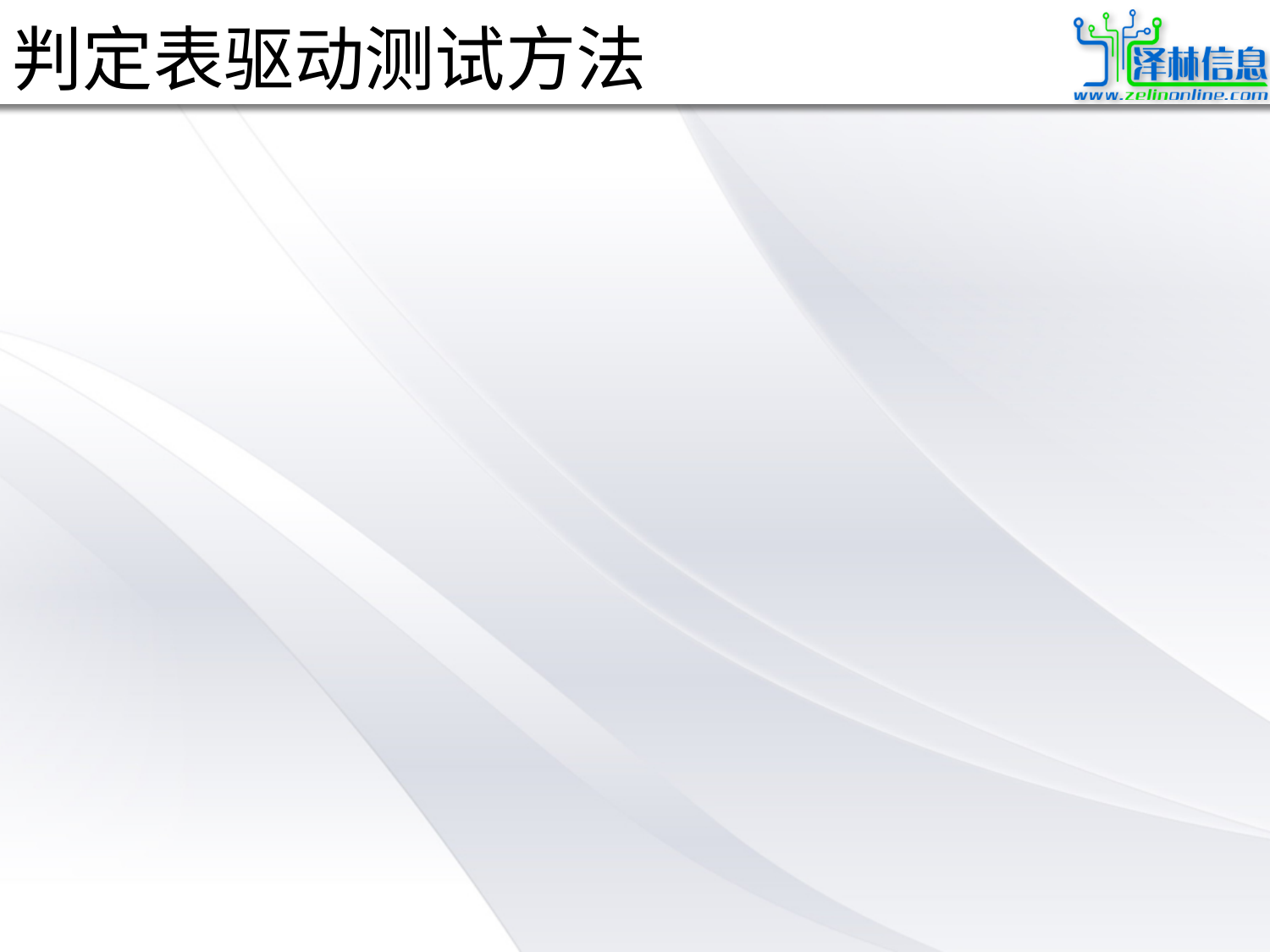

# 判定表驱动测试方法
判定表的建立步骤:（根据软件规格说明）

①确定规则的个数.假如有n个条件。每个条件有两个取值（0,1）,故有2n种规则。
②列出所有的条件桩和动作桩。
③填入条件项。
④填入动作项。等到初始判定表。
⑤简化.合并相似规则（相同动作）。